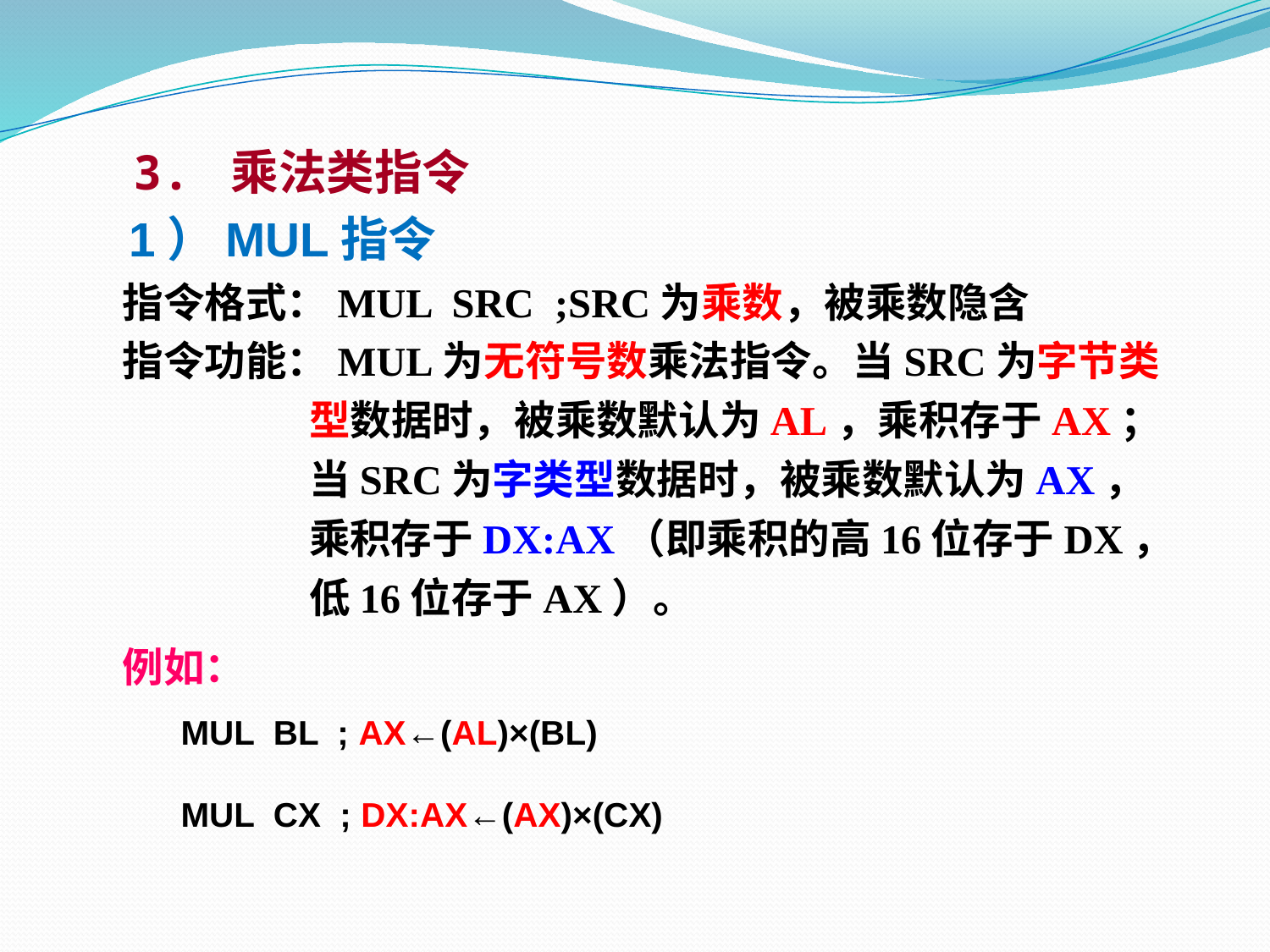

3. 乘法类指令
    1）MUL指令
    指令格式：MUL  SRC  ;SRC为乘数，被乘数隐含
    指令功能：MUL为无符号数乘法指令。当SRC为字节类
                        型数据时，被乘数默认为AL，乘积存于AX；
                        当SRC为字类型数据时，被乘数默认为AX，
                        乘积存于DX:AX（即乘积的高16位存于DX，
                        低16位存于AX）。

    例如：

           MUL  BL  ; AX←(AL)×(BL)

           MUL  CX  ; DX:AX←(AX)×(CX)